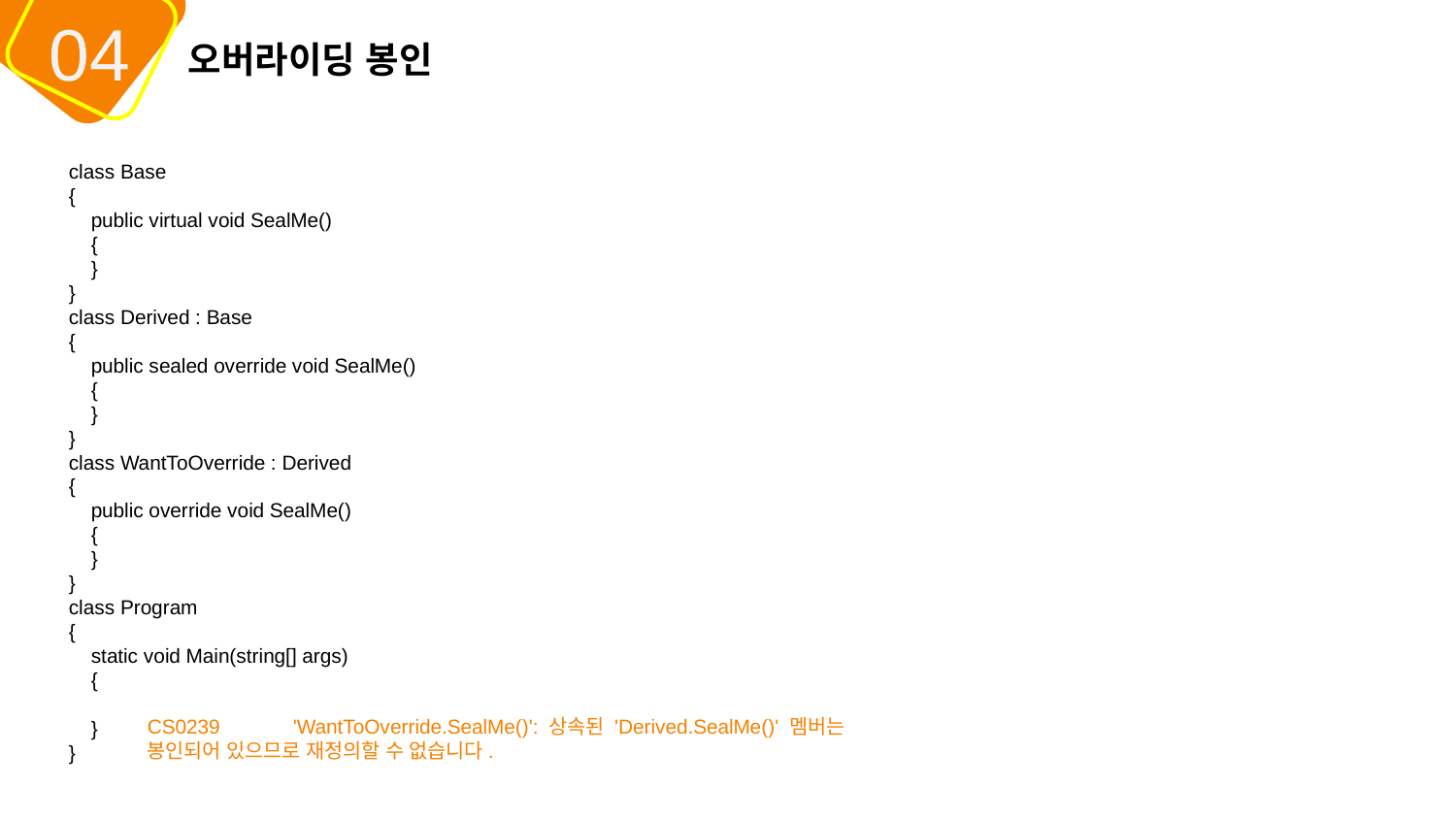

04
오버라이딩 봉인
class Base
{
    public virtual void SealMe()
    {
    }
}
class Derived : Base
{
    public sealed override void SealMe()
    {
    }
}
class WantToOverride : Derived
{
    public override void SealMe()
    {
    }
}
class Program
{
    static void Main(string[] args)
    {

    }
}
CS0239	'WantToOverride.SealMe()': 상속된 'Derived.SealMe()' 멤버는 봉인되어 있으므로 재정의할 수 없습니다.